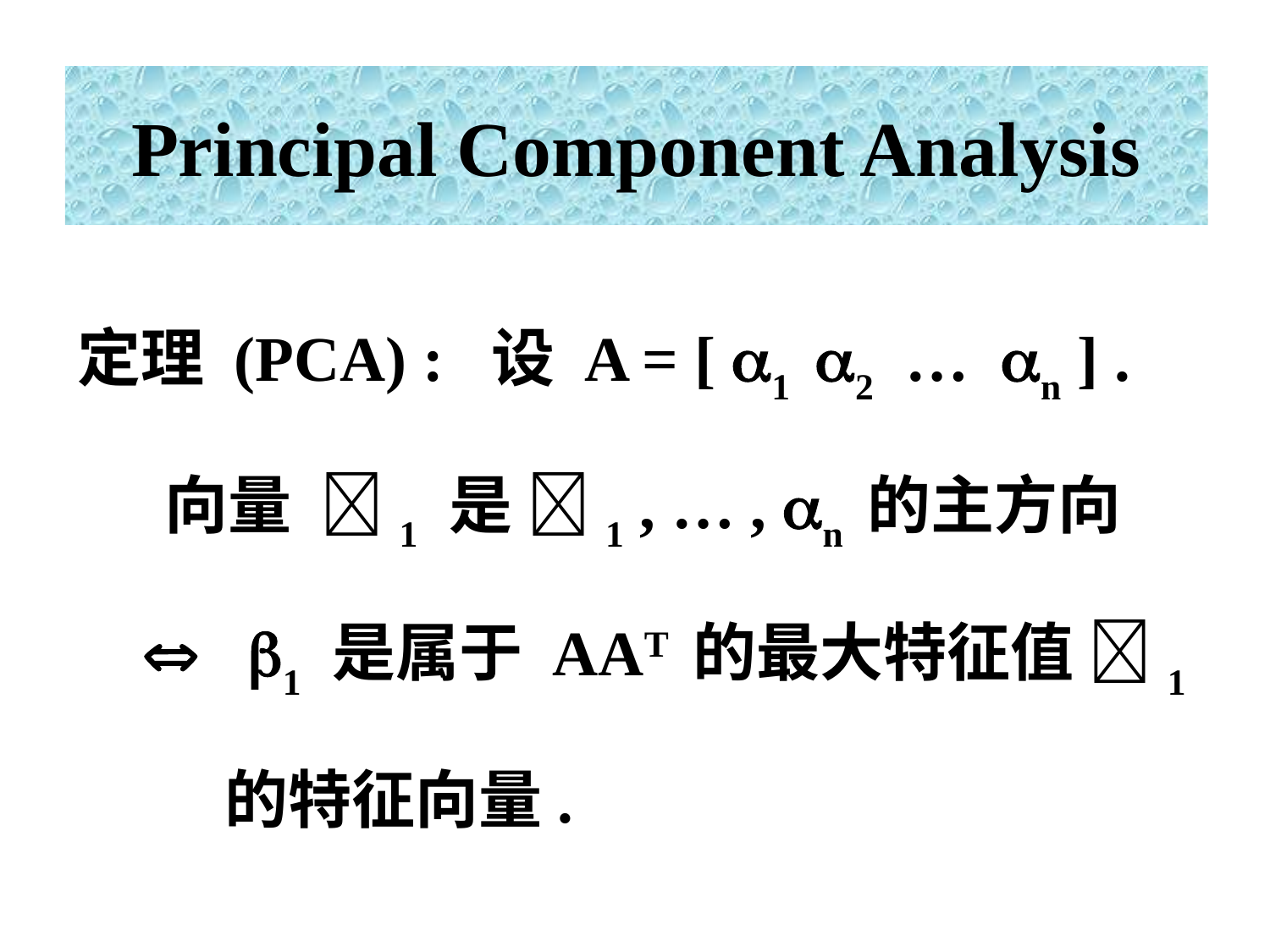

Principal Component Analysis
定理 (PCA) :  设 A = [ α1  α2  …  αn ] .
     向量  β1 是 α1 , … , αn 的主方向
    ⇔   β1 是属于 AAT 的最大特征值 λ1
                的特征向量.